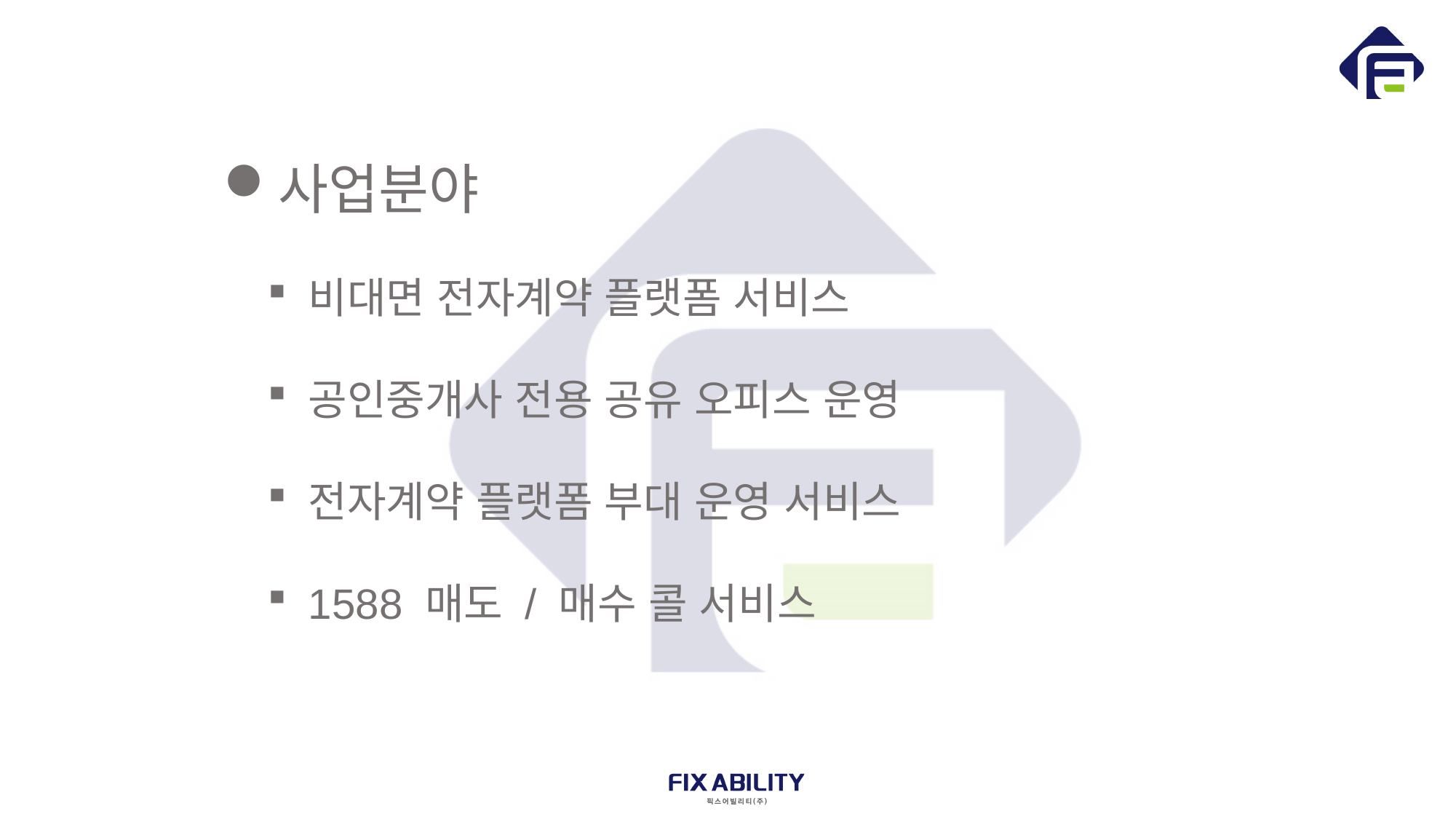

사업분야
비대면 전자계약 플랫폼 서비스

공인중개사 전용 공유 오피스 운영

전자계약 플랫폼 부대 운영 서비스

1588 매도 / 매수 콜 서비스